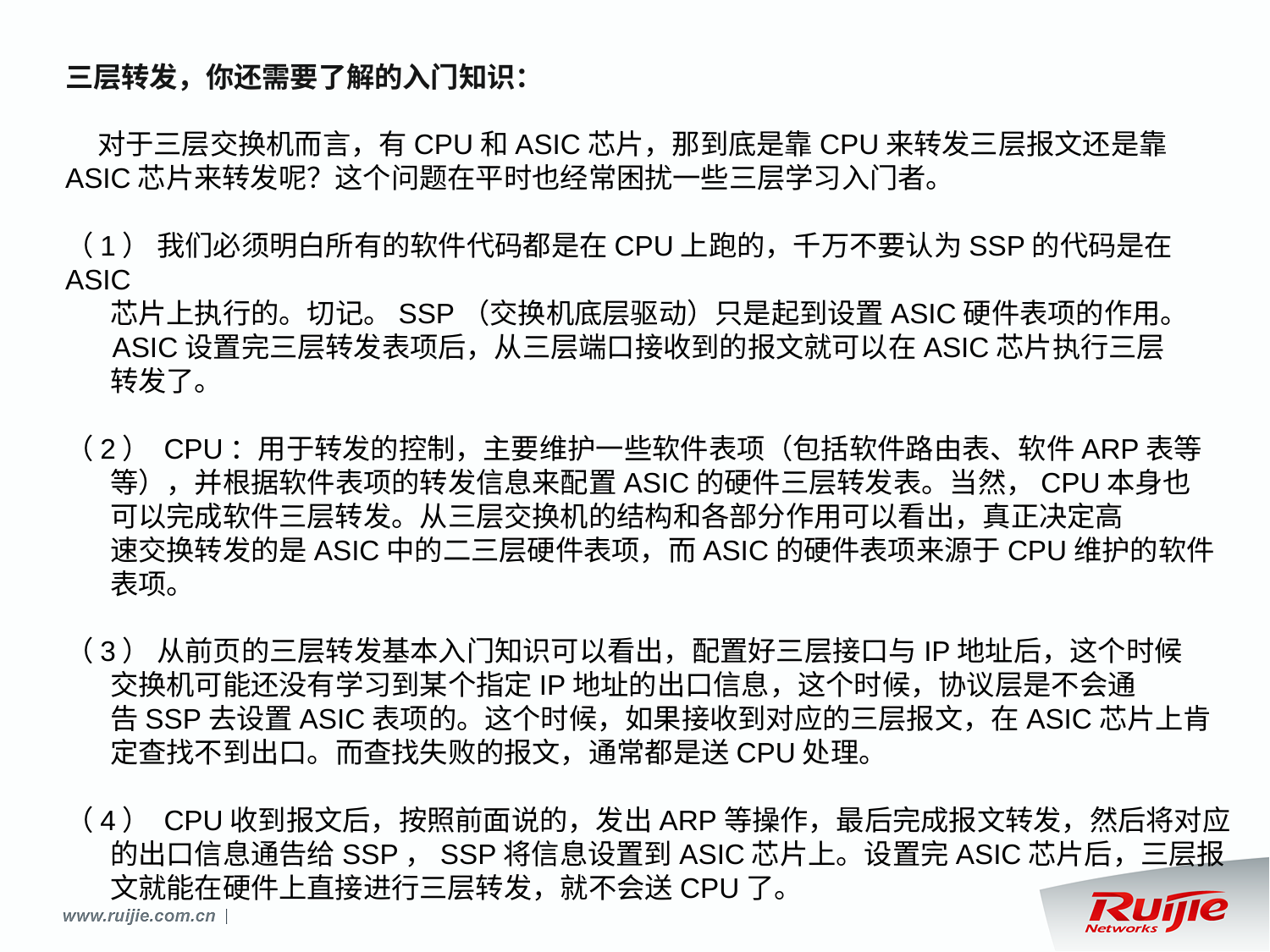

三层转发，你还需要了解的入门知识：

    对于三层交换机而言，有CPU和ASIC芯片，那到底是靠CPU来转发三层报文还是靠ASIC芯片来转发呢？这个问题在平时也经常困扰一些三层学习入门者。

（1） 我们必须明白所有的软件代码都是在CPU上跑的，千万不要认为SSP的代码是在ASIC
      芯片上执行的。切记。SSP（交换机底层驱动）只是起到设置ASIC硬件表项的作用。
      ASIC设置完三层转发表项后，从三层端口接收到的报文就可以在ASIC芯片执行三层
      转发了。

（2） CPU：用于转发的控制，主要维护一些软件表项（包括软件路由表、软件ARP表等
      等），并根据软件表项的转发信息来配置ASIC的硬件三层转发表。当然，CPU本身也
      可以完成软件三层转发。从三层交换机的结构和各部分作用可以看出，真正决定高
      速交换转发的是ASIC中的二三层硬件表项，而ASIC的硬件表项来源于CPU维护的软件
      表项。

（3） 从前页的三层转发基本入门知识可以看出，配置好三层接口与IP地址后，这个时候
      交换机可能还没有学习到某个指定IP地址的出口信息，这个时候，协议层是不会通
      告SSP去设置ASIC表项的。这个时候，如果接收到对应的三层报文，在ASIC芯片上肯
      定查找不到出口。而查找失败的报文，通常都是送CPU处理。

（4） CPU收到报文后，按照前面说的，发出ARP等操作，最后完成报文转发，然后将对应
      的出口信息通告给SSP，SSP将信息设置到ASIC芯片上。设置完ASIC芯片后，三层报
      文就能在硬件上直接进行三层转发，就不会送CPU了。